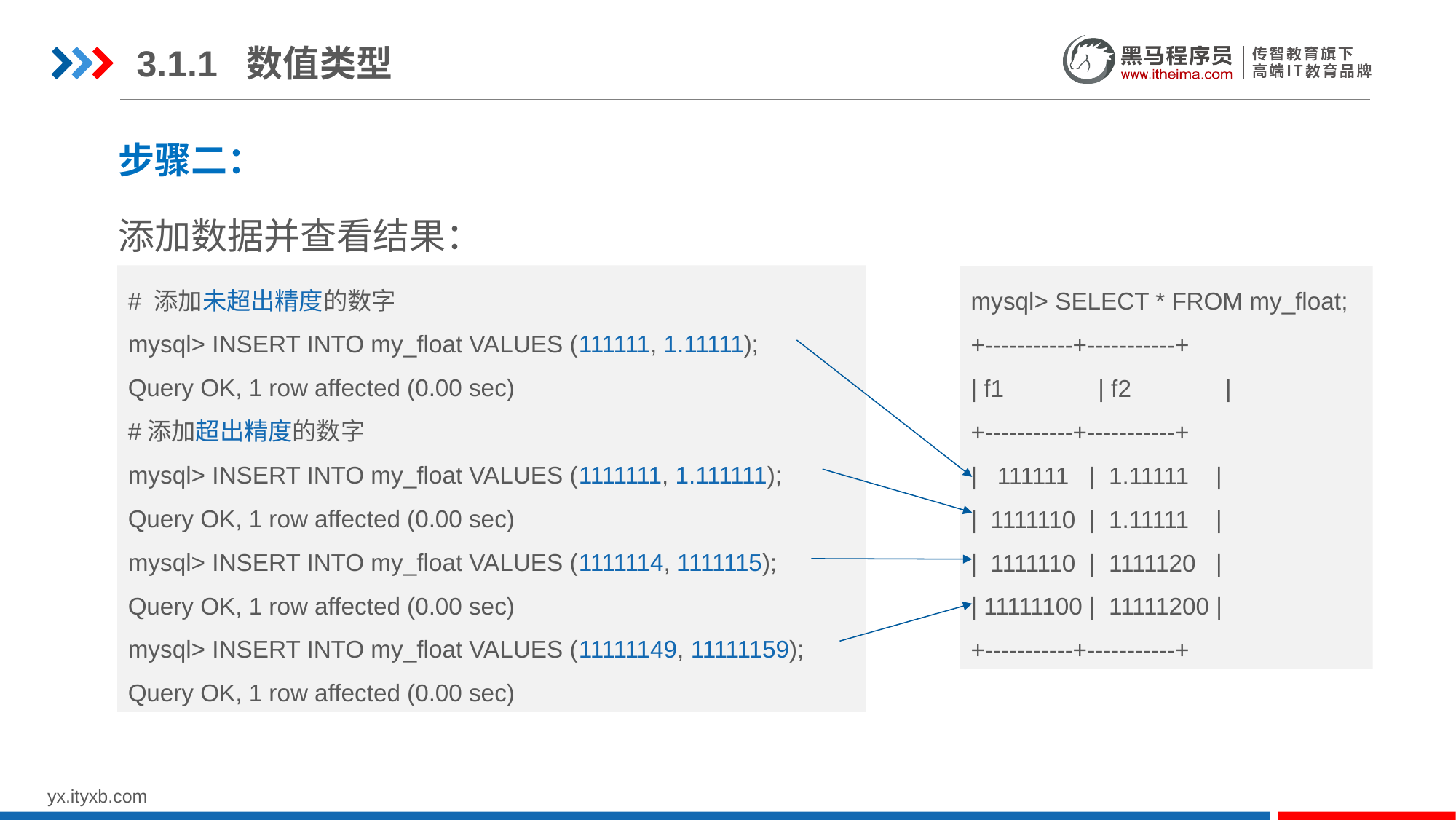

3.1.1  数值类型
步骤二：
添加数据并查看结果：
# 添加未超出精度的数字
mysql> INSERT INTO my_float VALUES (111111, 1.11111);
Query OK, 1 row affected (0.00 sec)
#添加超出精度的数字
mysql> INSERT INTO my_float VALUES (1111111, 1.111111);
Query OK, 1 row affected (0.00 sec)
mysql> INSERT INTO my_float VALUES (1111114, 1111115);
Query OK, 1 row affected (0.00 sec)
mysql> INSERT INTO my_float VALUES (11111149, 11111159);
Query OK, 1 row affected (0.00 sec)
mysql> SELECT * FROM my_float;
+-----------+-----------+
| f1              | f2              |
+-----------+-----------+
|   111111   |  1.11111    |
|  1111110  |  1.11111    |
|  1111110  |  1111120   |
| 11111100 |  11111200 |
+-----------+-----------+